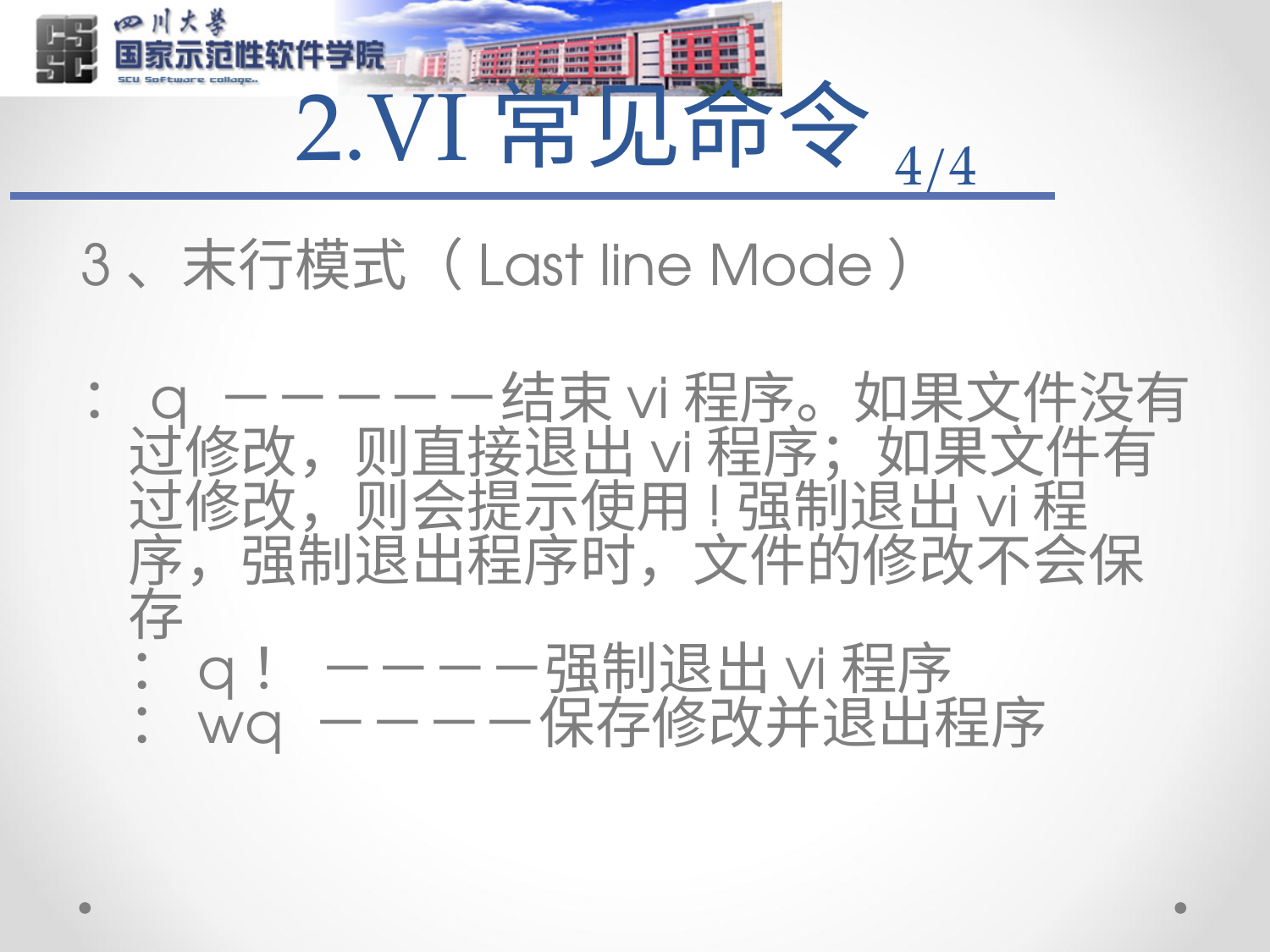

# 2.VI常见命令4/4
3、末行模式（Last line Mode）
：q －－－－－结束vi程序。如果文件没有过修改，则直接退出vi程序；如果文件有过修改，则会提示使用!强制退出vi程序，强制退出程序时，文件的修改不会保存
：q！ －－－－强制退出vi程序
：wq －－－－保存修改并退出程序